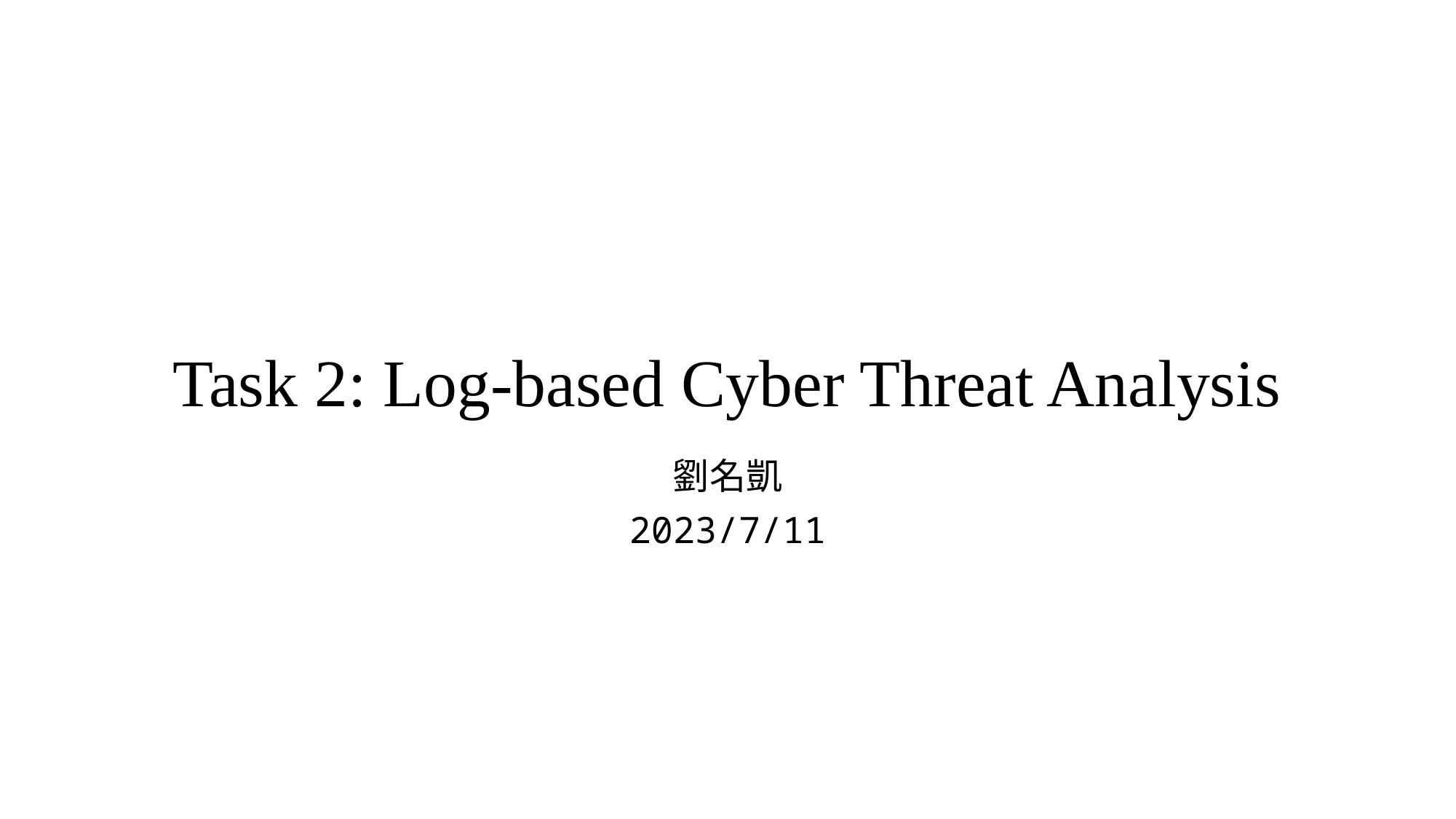

# Task 2: Log-based Cyber Threat Analysis
劉名凱
2023/7/11